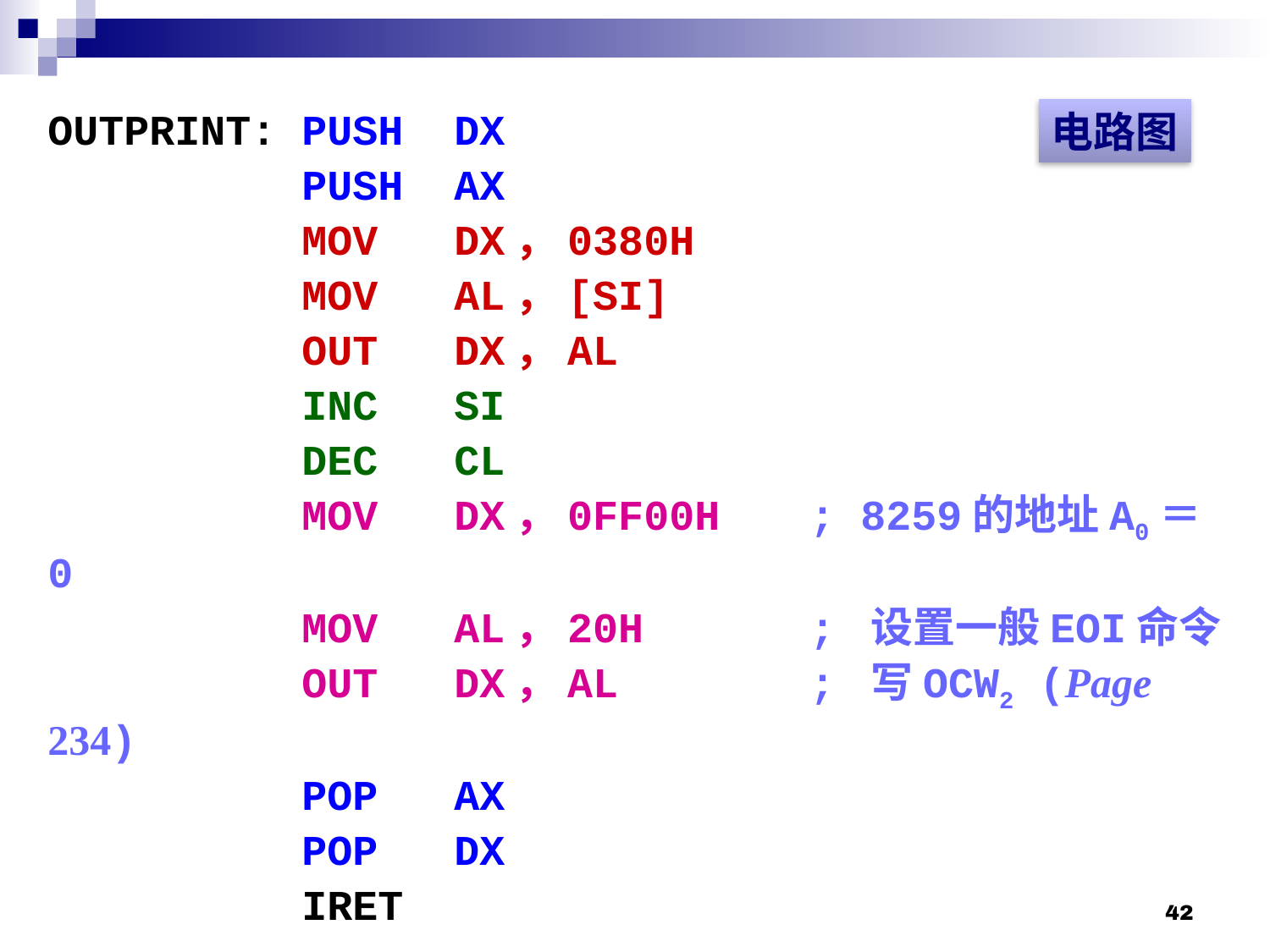

电路图
OUTPRINT: PUSH  DX
          PUSH  AX
          MOV   DX，0380H
          MOV   AL，[SI]
          OUT   DX，AL
          INC   SI
          DEC   CL
          MOV   DX，0FF00H	; 8259的地址A0＝0
          MOV   AL，20H		; 设置一般EOI命令
          OUT   DX，AL		; 写OCW2 (Page 234)
		POP   AX
          POP   DX
          IRET

42